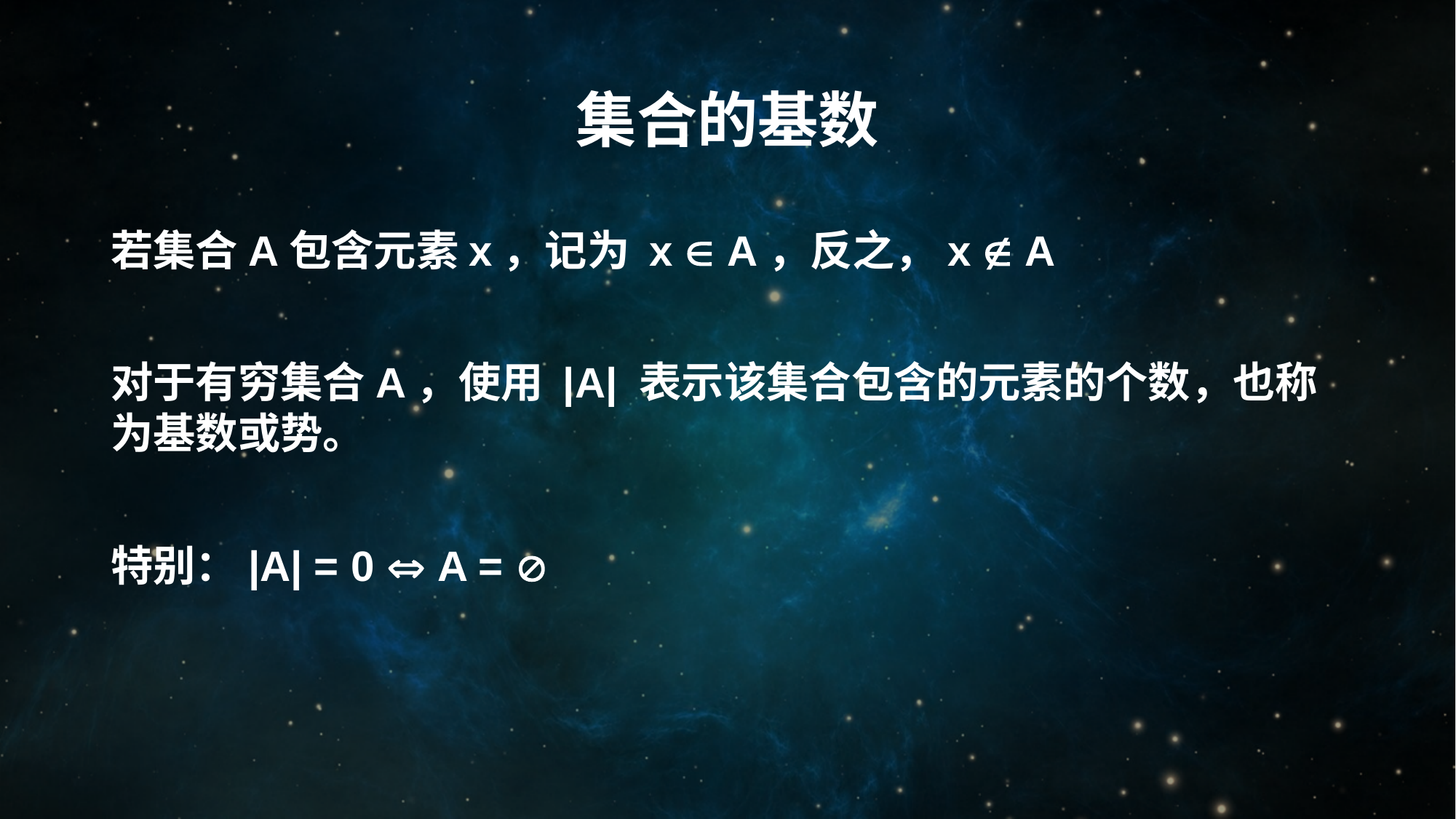

# 集合的基数
若集合A包含元素x，记为 x ∈ A，反之，x ∉ A

对于有穷集合A，使用 |A| 表示该集合包含的元素的个数，也称为基数或势。

特别：|A| = 0 ⇔ A = ∅